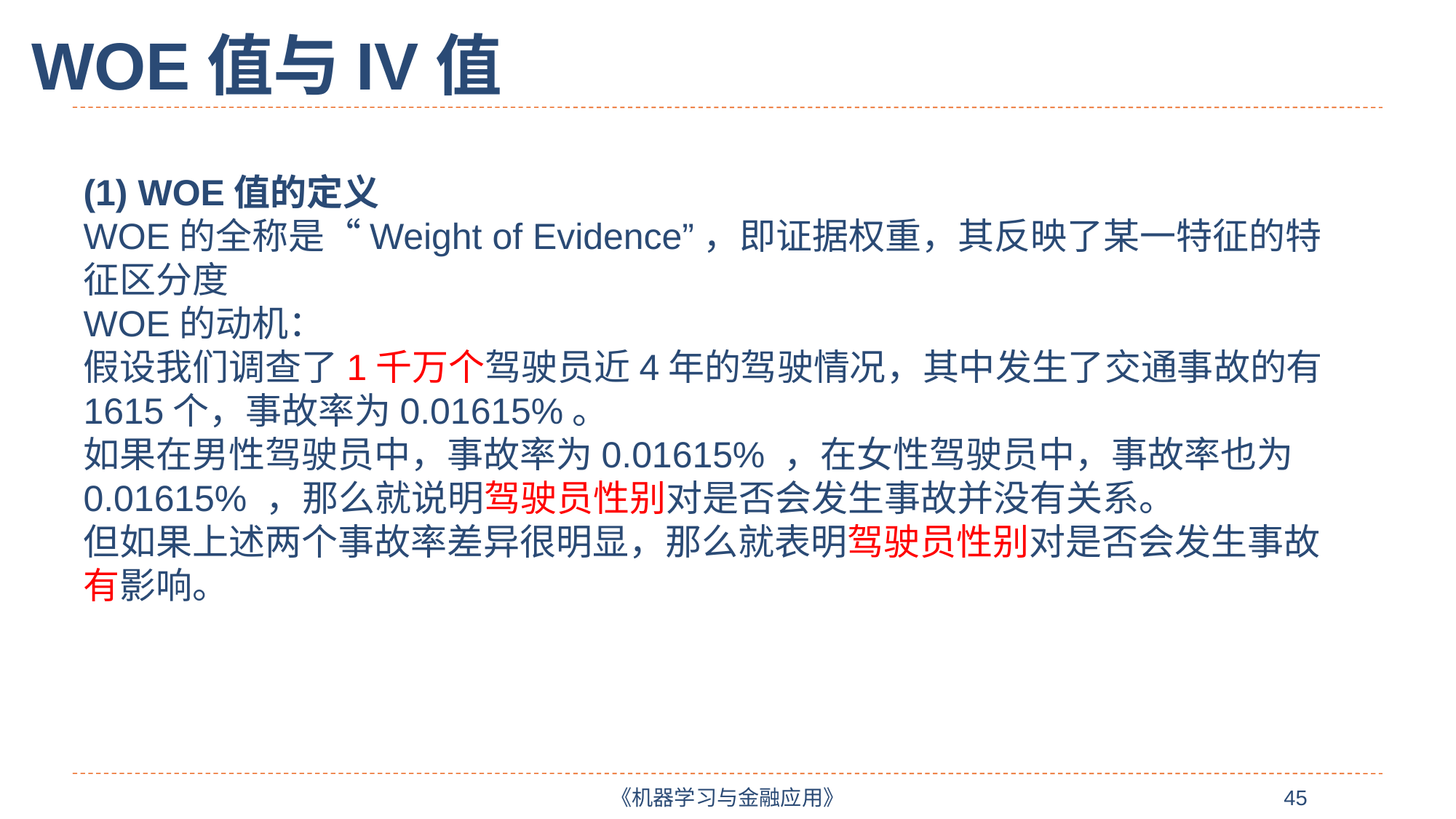

WOE值与IV值
WOE值的定义
WOE的全称是“Weight of Evidence”，即证据权重，其反映了某一特征的特征区分度
WOE的动机：
假设我们调查了1千万个驾驶员近4年的驾驶情况，其中发生了交通事故的有1615个，事故率为0.01615%。
如果在男性驾驶员中，事故率为0.01615% ，在女性驾驶员中，事故率也为0.01615% ，那么就说明驾驶员性别对是否会发生事故并没有关系。
但如果上述两个事故率差异很明显，那么就表明驾驶员性别对是否会发生事故有影响。